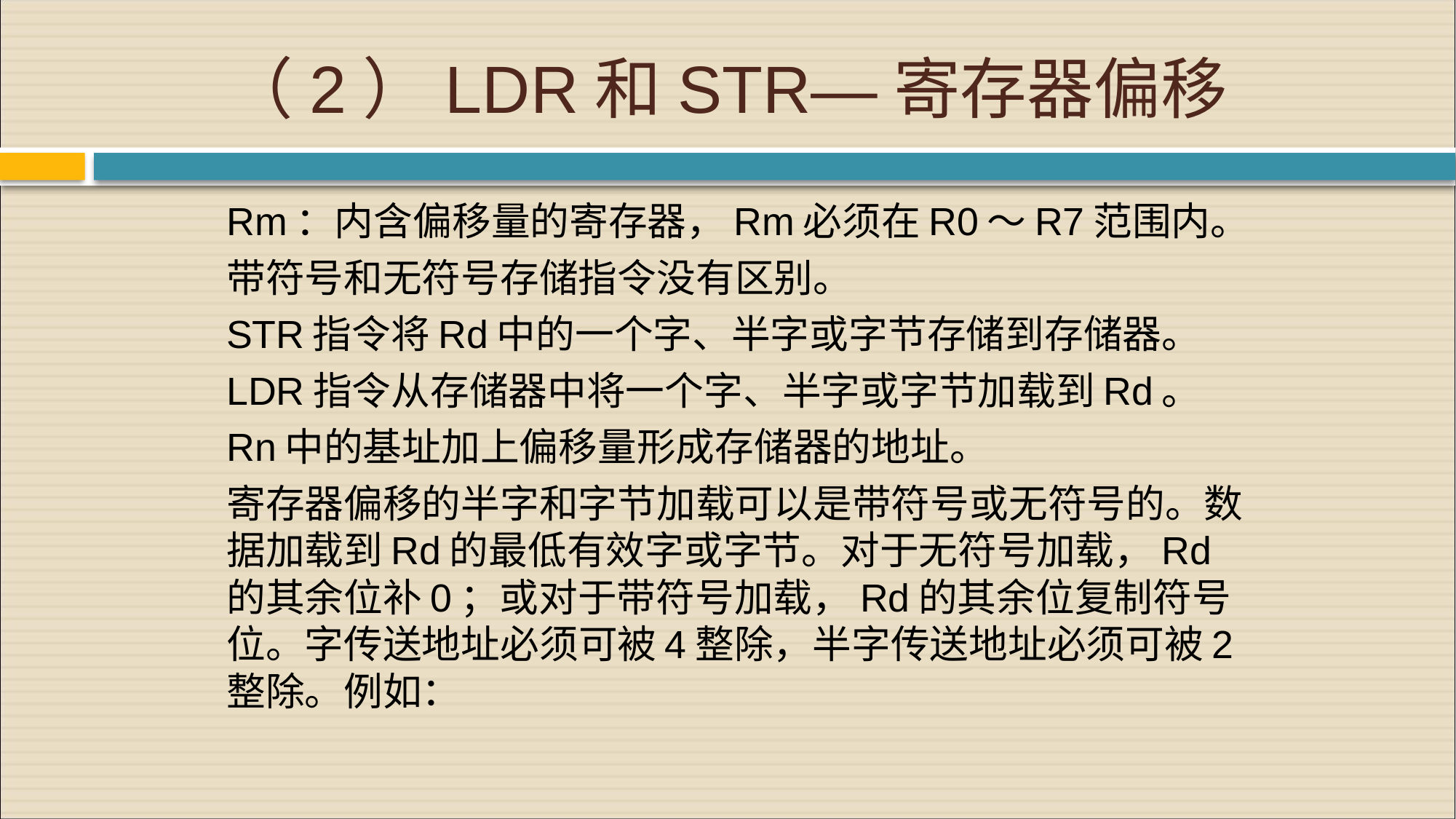

# （2）LDR和STR—寄存器偏移
Rm：内含偏移量的寄存器，Rm必须在R0～R7范围内。
带符号和无符号存储指令没有区别。
STR指令将Rd中的一个字、半字或字节存储到存储器。
LDR指令从存储器中将一个字、半字或字节加载到Rd。
Rn中的基址加上偏移量形成存储器的地址。
寄存器偏移的半字和字节加载可以是带符号或无符号的。数据加载到Rd的最低有效字或字节。对于无符号加载，Rd的其余位补0；或对于带符号加载，Rd的其余位复制符号位。字传送地址必须可被4整除，半字传送地址必须可被2整除。例如：